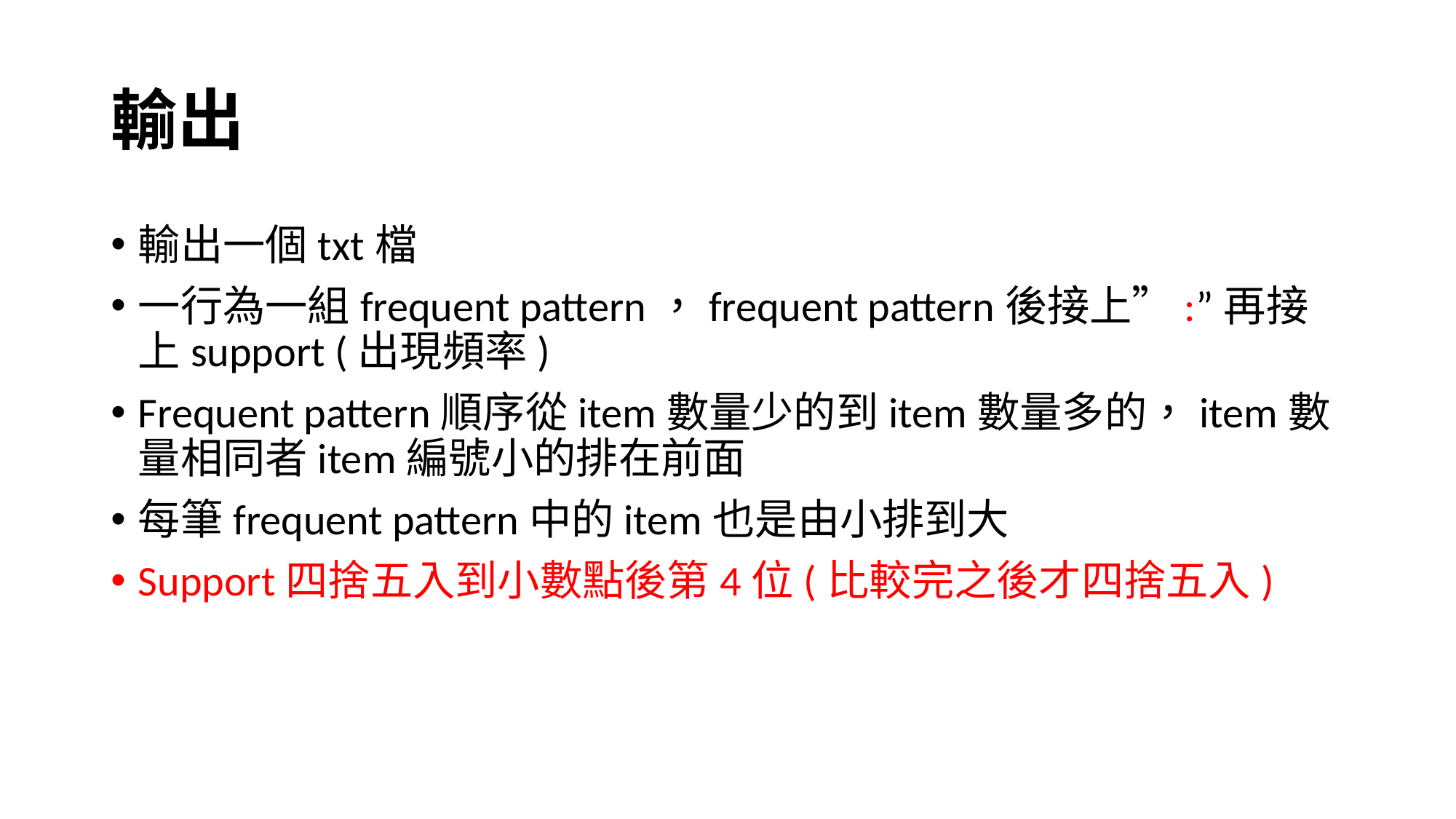

# 輸出
輸出一個txt檔
一行為一組frequent pattern，frequent pattern後接上”:”再接上support (出現頻率)
Frequent pattern順序從item數量少的到item數量多的，item數量相同者item編號小的排在前面
每筆frequent pattern中的item也是由小排到大
Support四捨五入到小數點後第4位(比較完之後才四捨五入)